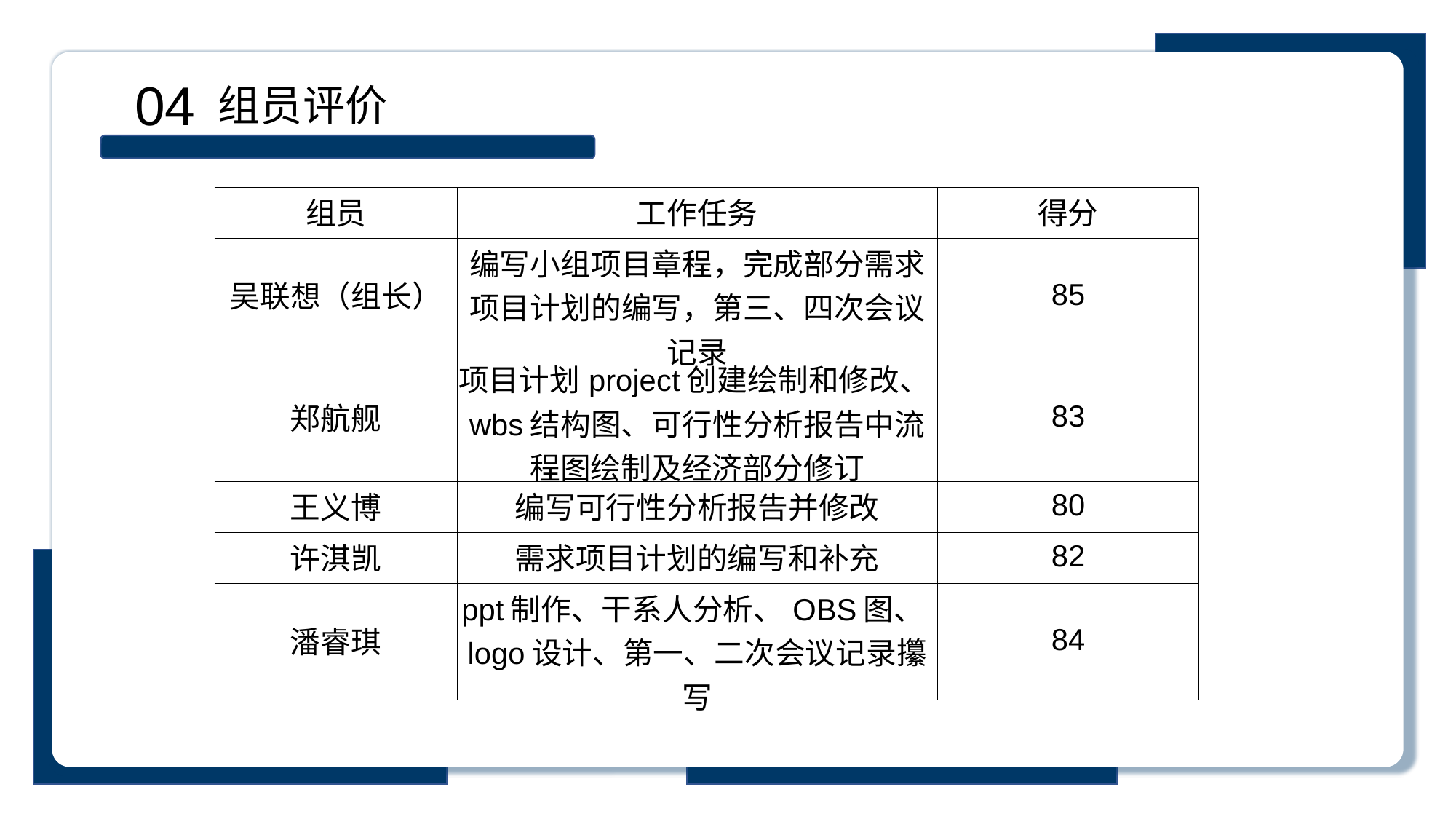

04
组员评价

| 组员 | 工作任务 | 得分 |
| --- | --- | --- |
| 吴联想（组长） | 编写小组项目章程，完成部分需求项目计划的编写，第三、四次会议记录 | 85 |
| 郑航舰 | 项目计划project创建绘制和修改、wbs结构图、可行性分析报告中流程图绘制及经济部分修订 | 83 |
| 王义博 | 编写可行性分析报告并修改 | 80 |
| 许淇凯 | 需求项目计划的编写和补充 | 82 |
| 潘睿琪 | ppt制作、干系人分析、OBS图、logo设计、第一、二次会议记录攥写 | 84 |